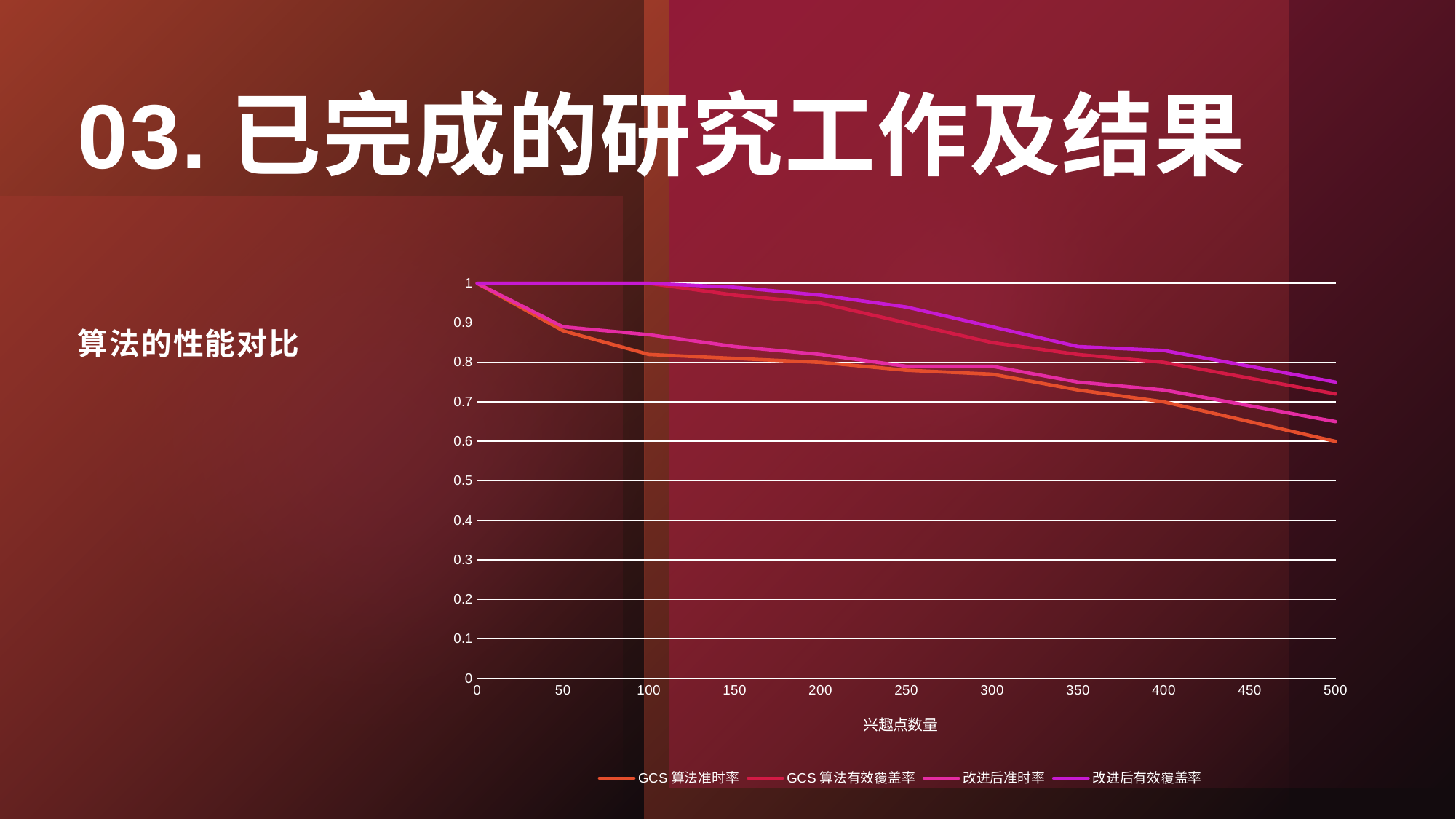

# 03.已完成的研究工作及结果

### Chart

| Category |  |  |  |  |
|---|---|---|---|---|
| 0 | 1.0 | 1.0 | 1.0 | 1.0 |
| 50 | 0.88 | 1.0 | 0.89 | 1.0 |
| 100 | 0.82 | 1.0 | 0.87 | 1.0 |
| 150 | 0.81 | 0.97 | 0.84 | 0.99 |
| 200 | 0.8 | 0.95 | 0.82 | 0.97 |
| 250 | 0.78 | 0.9 | 0.79 | 0.94 |
| 300 | 0.77 | 0.85 | 0.79 | 0.89 |
| 350 | 0.73 | 0.82 | 0.75 | 0.84 |
| 400 | 0.7 | 0.8 | 0.73 | 0.83 |
| 450 | 0.65 | 0.76 | 0.69 | 0.79 |
| 500 | 0.6 | 0.72 | 0.65 | 0.75 |
算法的性能对比